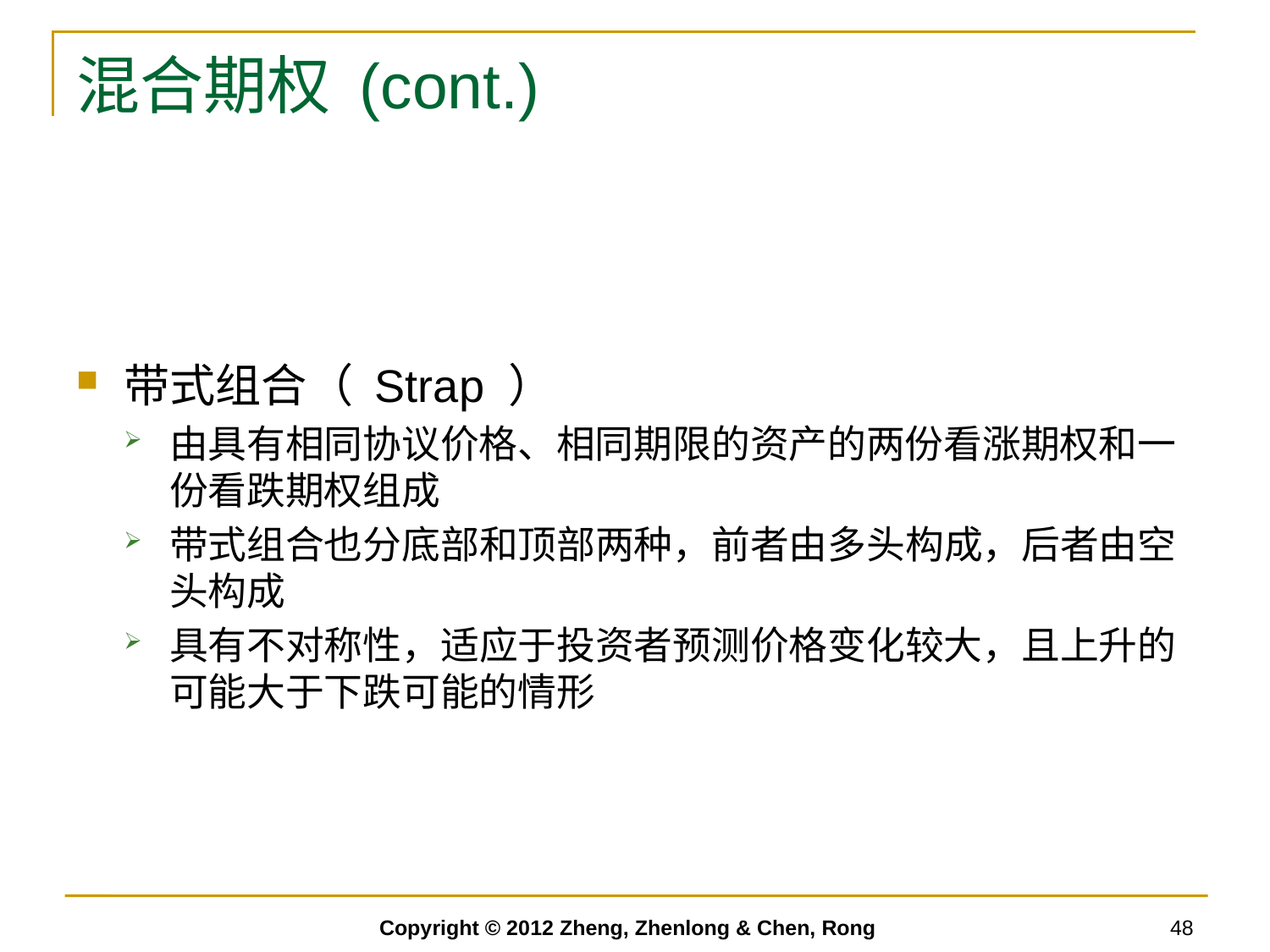

# 混合期权 (cont.)

带式组合（ Strap ）
由具有相同协议价格、相同期限的资产的两份看涨期权和一份看跌期权组成
带式组合也分底部和顶部两种，前者由多头构成，后者由空头构成
具有不对称性，适应于投资者预测价格变化较大，且上升的可能大于下跌可能的情形
Copyright © 2012 Zheng, Zhenlong & Chen, Rong
48